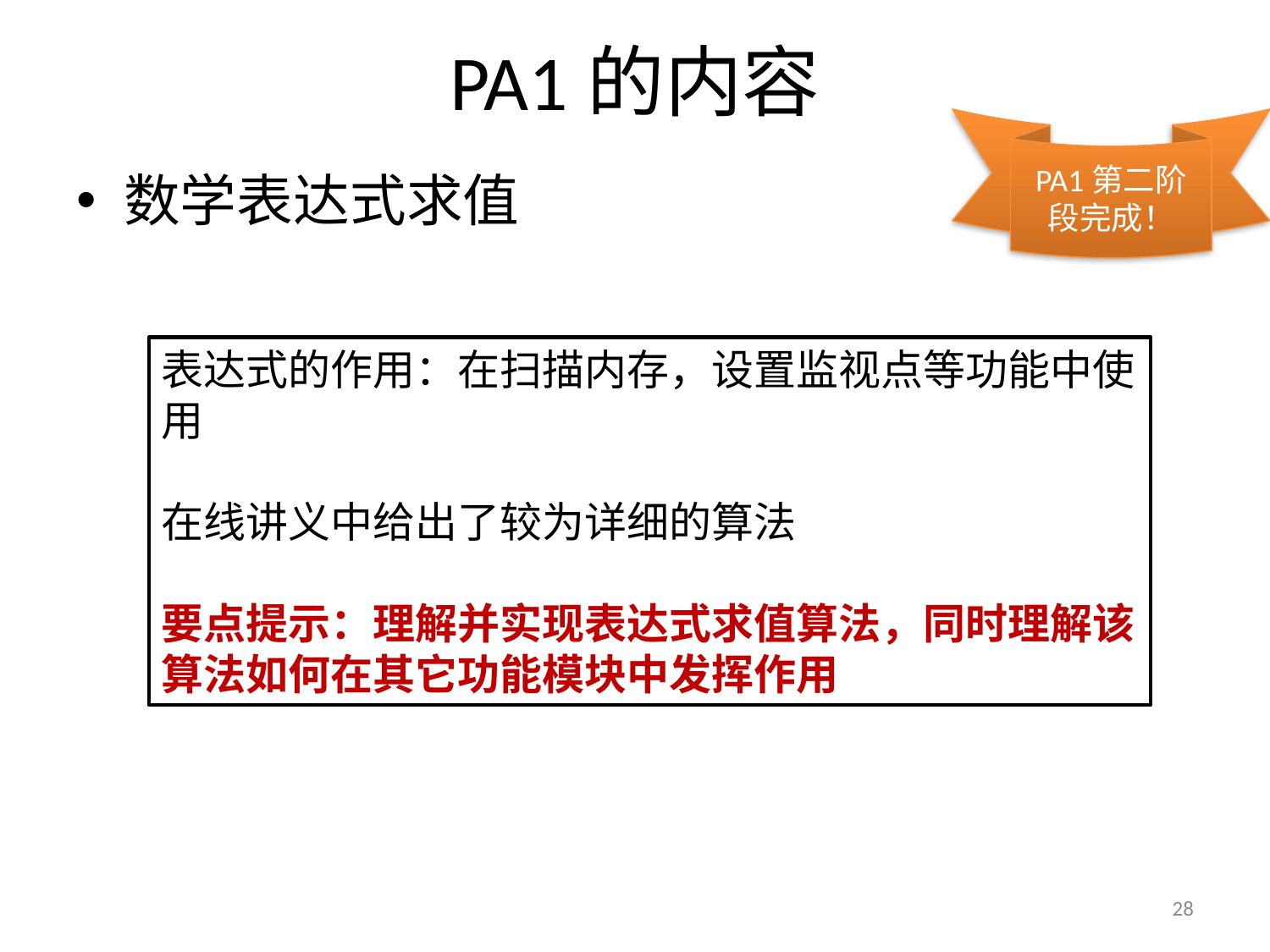

# PA1的内容
PA1第二阶段完成！
数学表达式求值

表达式的作用：在扫描内存，设置监视点等功能中使用

在线讲义中给出了较为详细的算法

要点提示：理解并实现表达式求值算法，同时理解该算法如何在其它功能模块中发挥作用
28